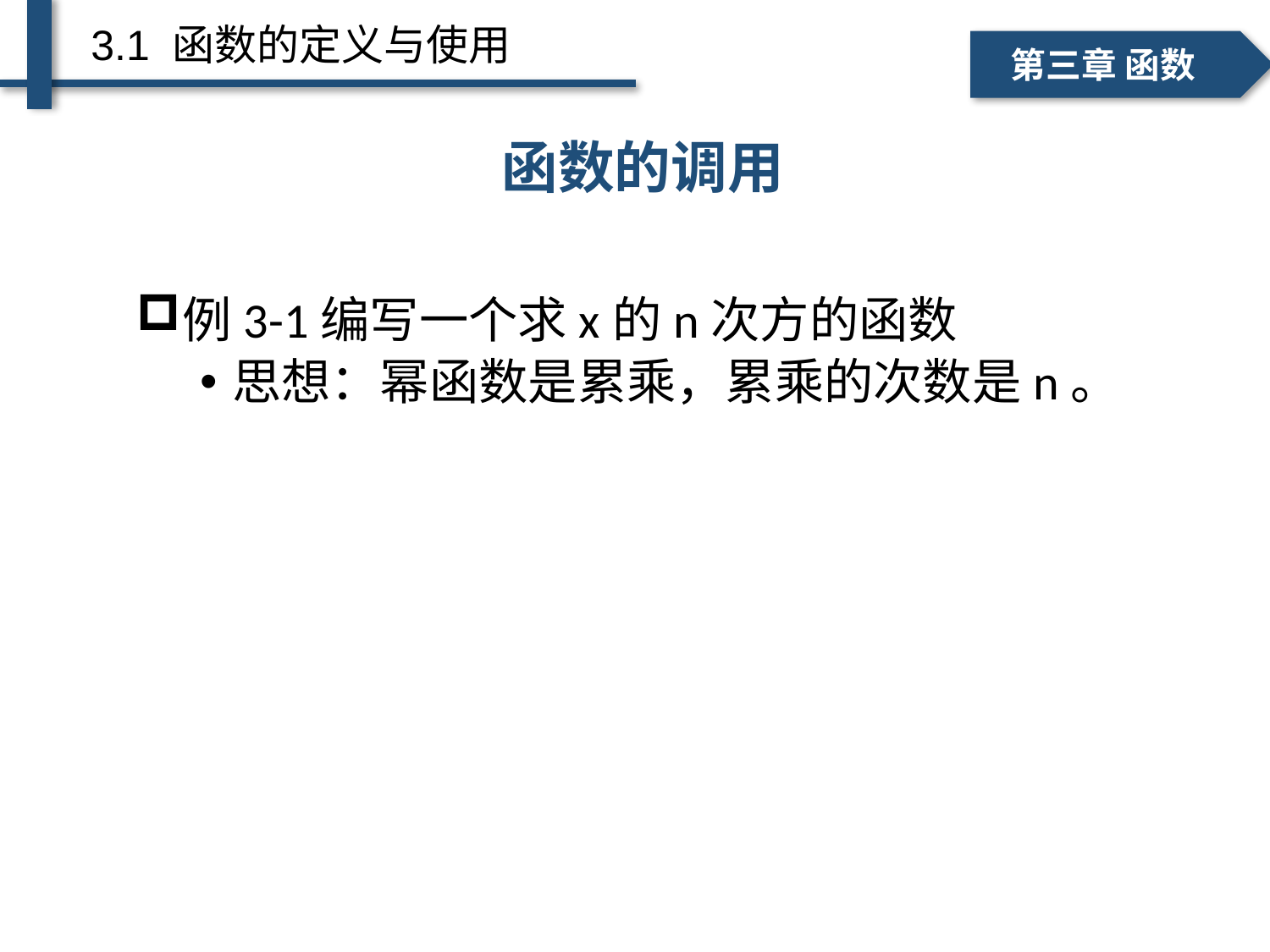

3.1 函数的定义与使用
一、个人简介
二、学术成绩

# 函数的调用
第三章 函数

函数的调用
函数的声明与使用
例3-1编写一个求x的n次方的函数
思想：幂函数是累乘，累乘的次数是n。
8